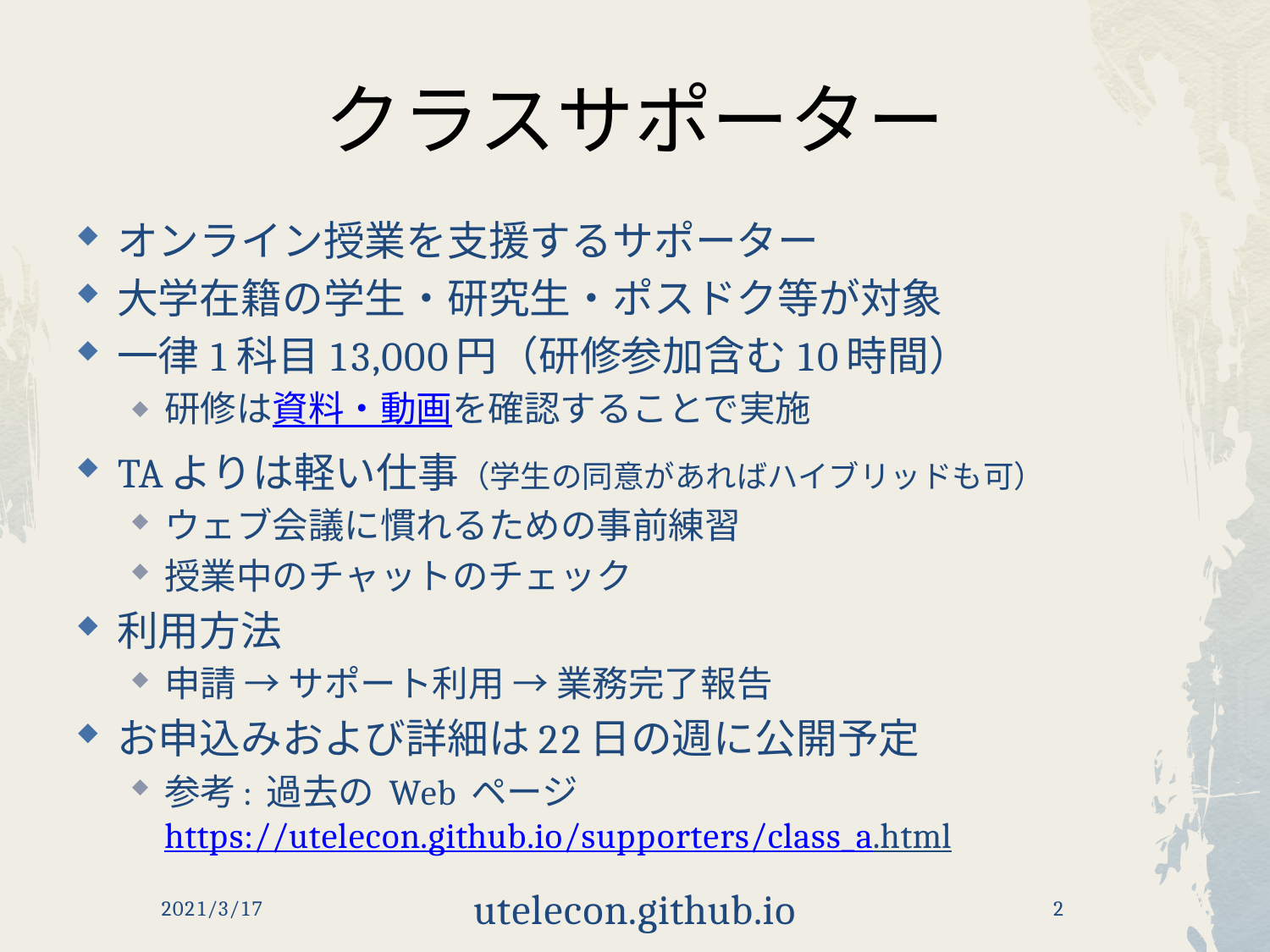

# クラスサポーター
オンライン授業を支援するサポーター
大学在籍の学生・研究生・ポスドク等が対象
一律1科目13,000円（研修参加含む10時間）
研修は資料・動画を確認することで実施
TAよりは軽い仕事（学生の同意があればハイブリッドも可）
ウェブ会議に慣れるための事前練習
授業中のチャットのチェック
利用方法
申請 → サポート利用 → 業務完了報告
お申込みおよび詳細は22日の週に公開予定
参考: 過去の Web ページ https://utelecon.github.io/supporters/class_a.html

2021/3/17
utelecon.github.io
2